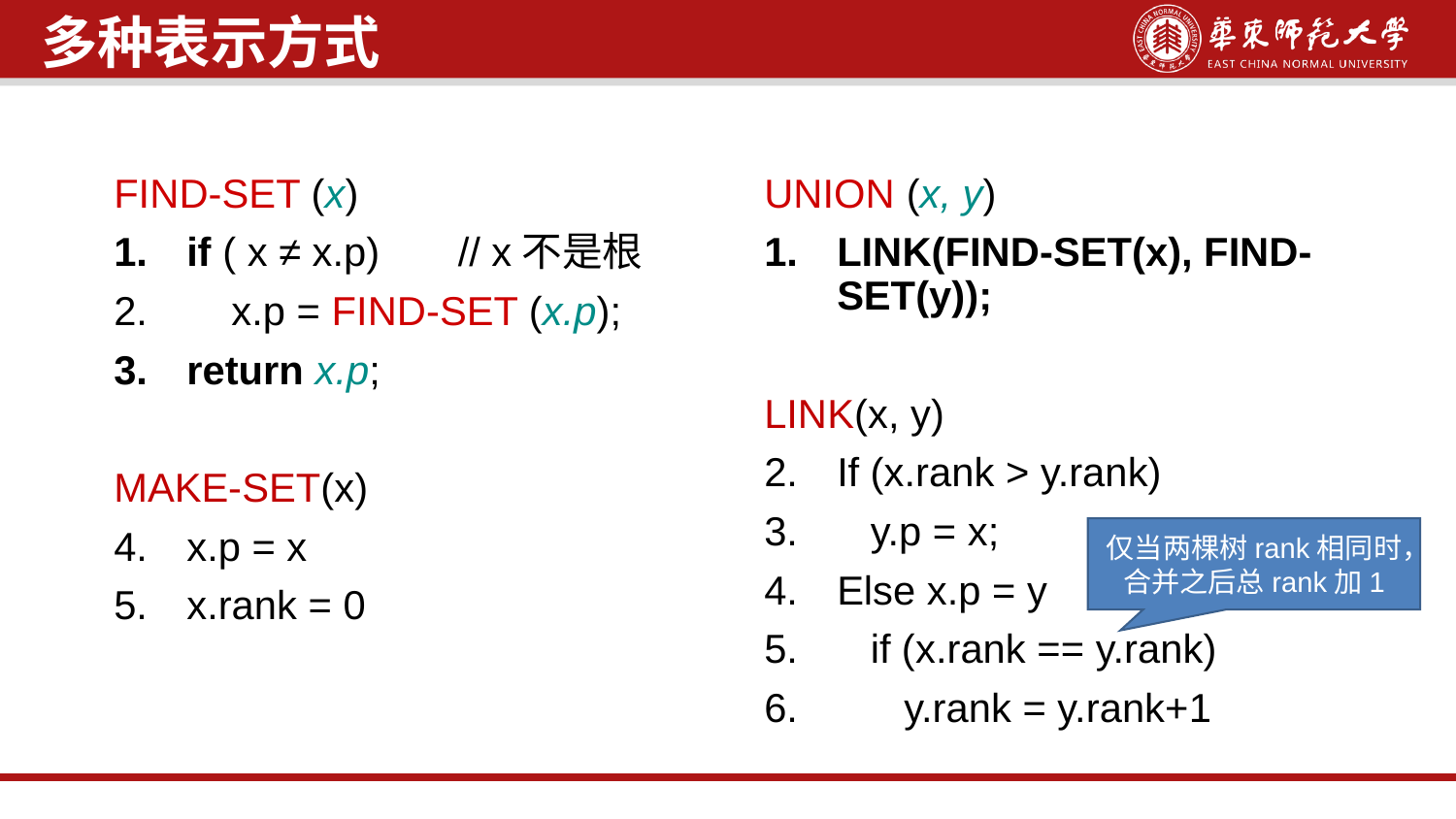

多种表示方式
FIND-SET (x)
if ( x ≠ x.p)       // x不是根
    x.p = FIND-SET (x.p);
return x.p;

MAKE-SET(x)
x.p = x
x.rank = 0

UNION (x, y)
LINK(FIND-SET(x), FIND-SET(y));

LINK(x, y)
If (x.rank > y.rank)
   y.p = x;
Else x.p = y
   if (x.rank == y.rank)
      y.rank = y.rank+1
仅当两棵树rank相同时，合并之后总rank加1